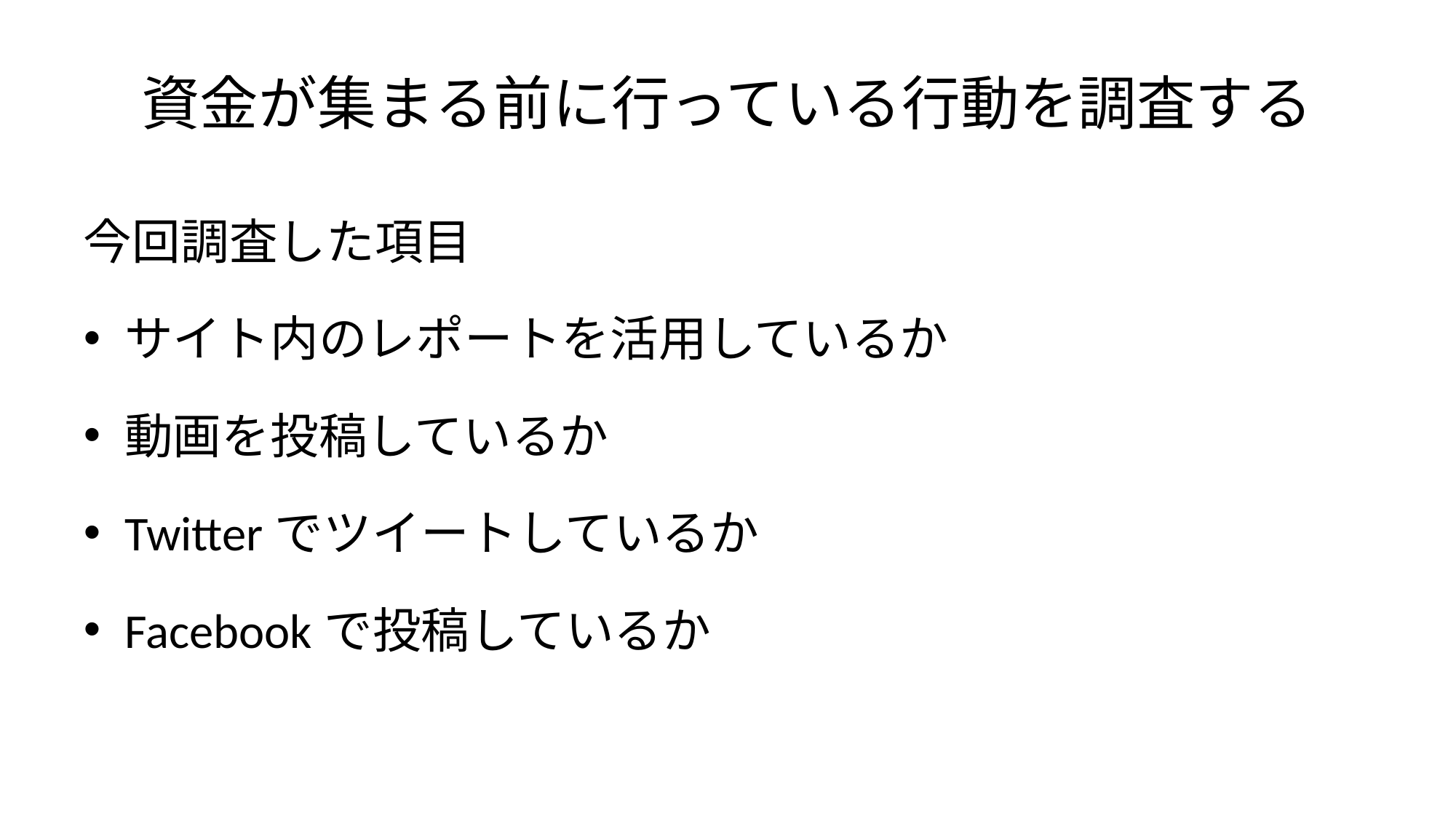

# 資金が集まる前に行っている行動を調査する
今回調査した項目
サイト内のレポートを活用しているか
動画を投稿しているか
Twitterでツイートしているか
Facebookで投稿しているか